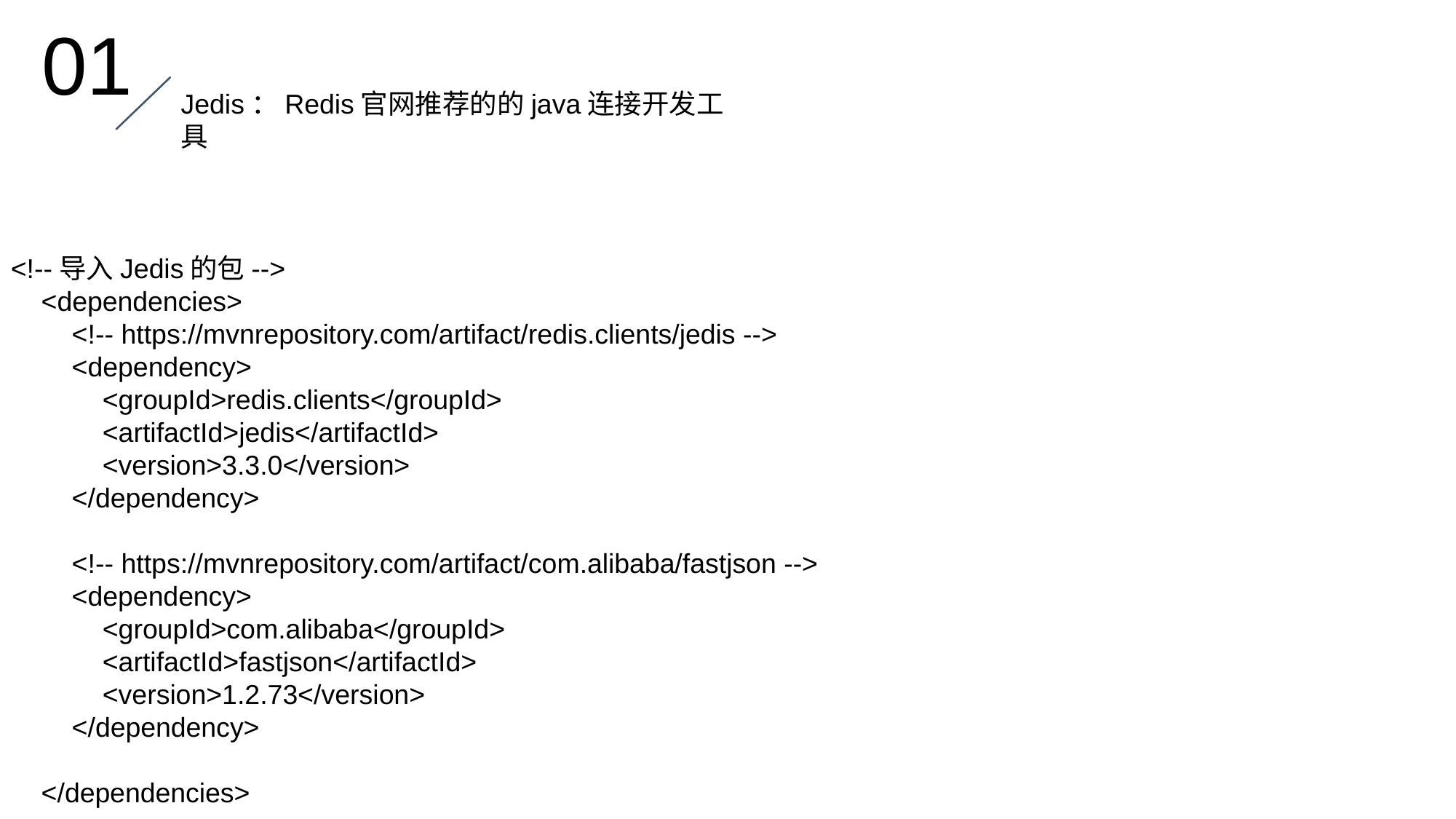

01
Jedis：Redis官网推荐的的java连接开发工具
<!--导入Jedis的包-->
    <dependencies>
        <!-- https://mvnrepository.com/artifact/redis.clients/jedis -->
        <dependency>
            <groupId>redis.clients</groupId>
            <artifactId>jedis</artifactId>
            <version>3.3.0</version>
        </dependency>

        <!-- https://mvnrepository.com/artifact/com.alibaba/fastjson -->
        <dependency>
            <groupId>com.alibaba</groupId>
            <artifactId>fastjson</artifactId>
            <version>1.2.73</version>
        </dependency>

    </dependencies>